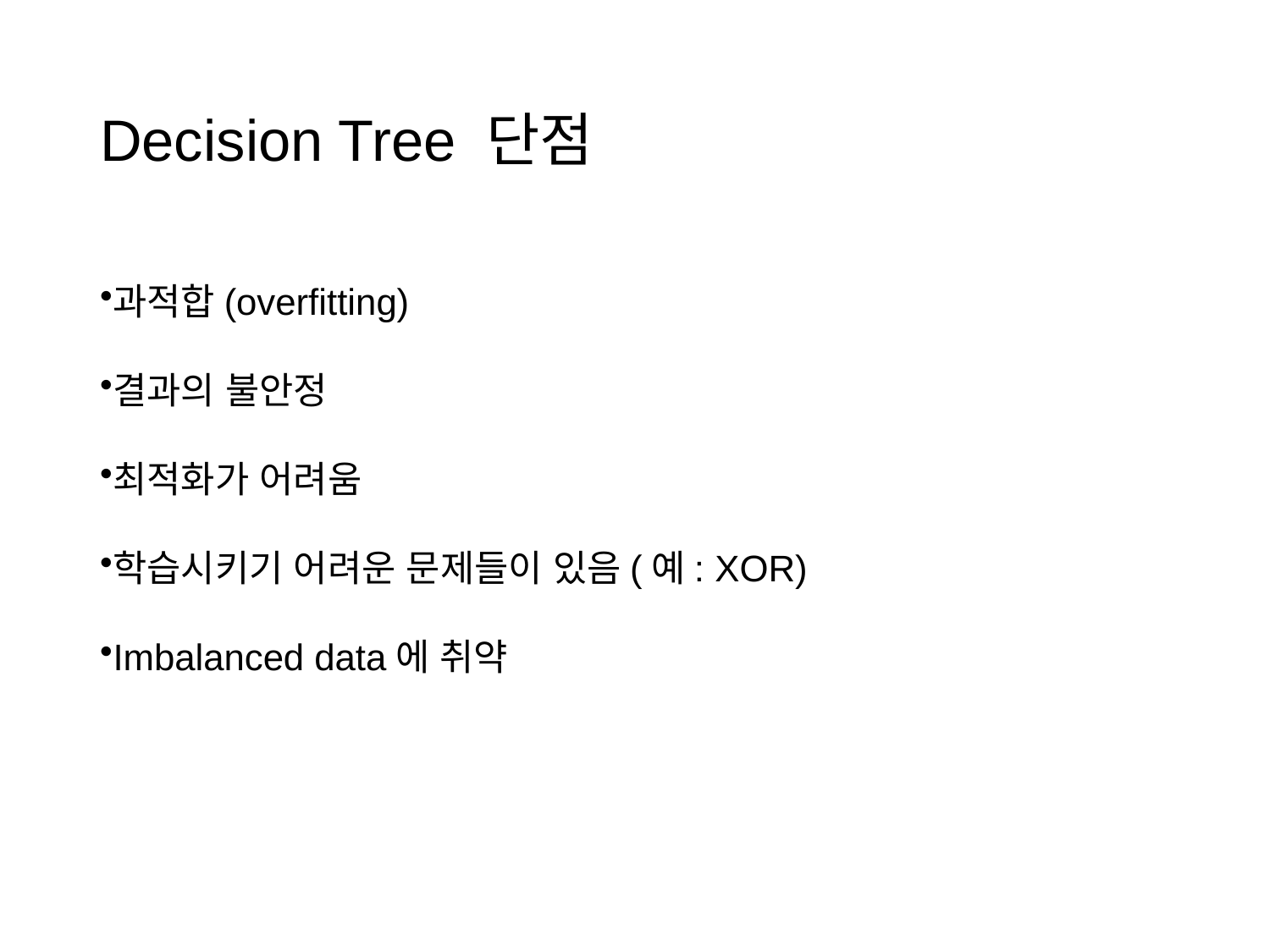

# Decision Tree 단점
과적합(overfitting)
결과의 불안정
최적화가 어려움
학습시키기 어려운 문제들이 있음(예: XOR)
Imbalanced data에 취약